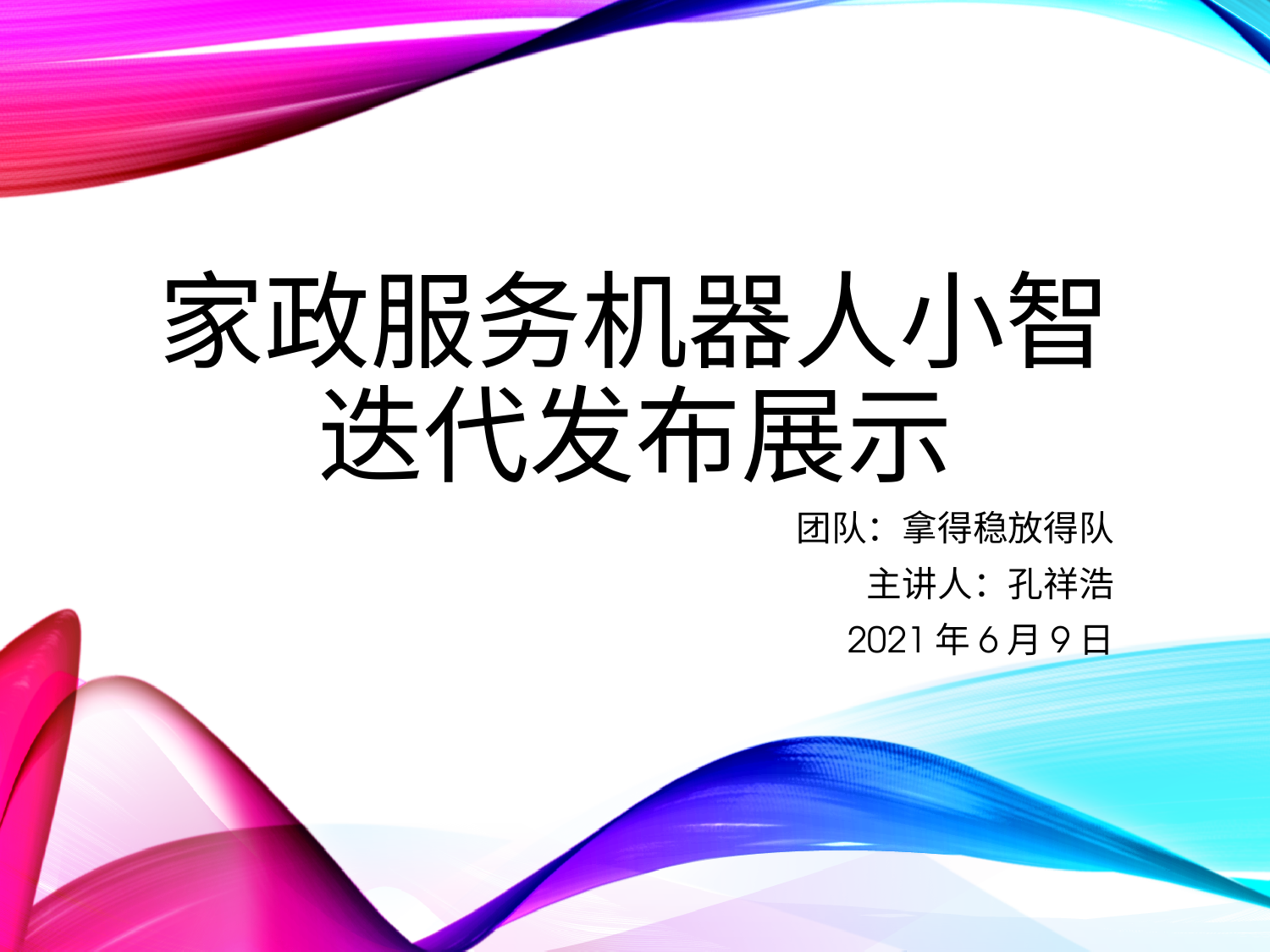

# 家政服务机器人小智 迭代发布展示
团队：拿得稳放得队
主讲人：孔祥浩
2021年6月9日